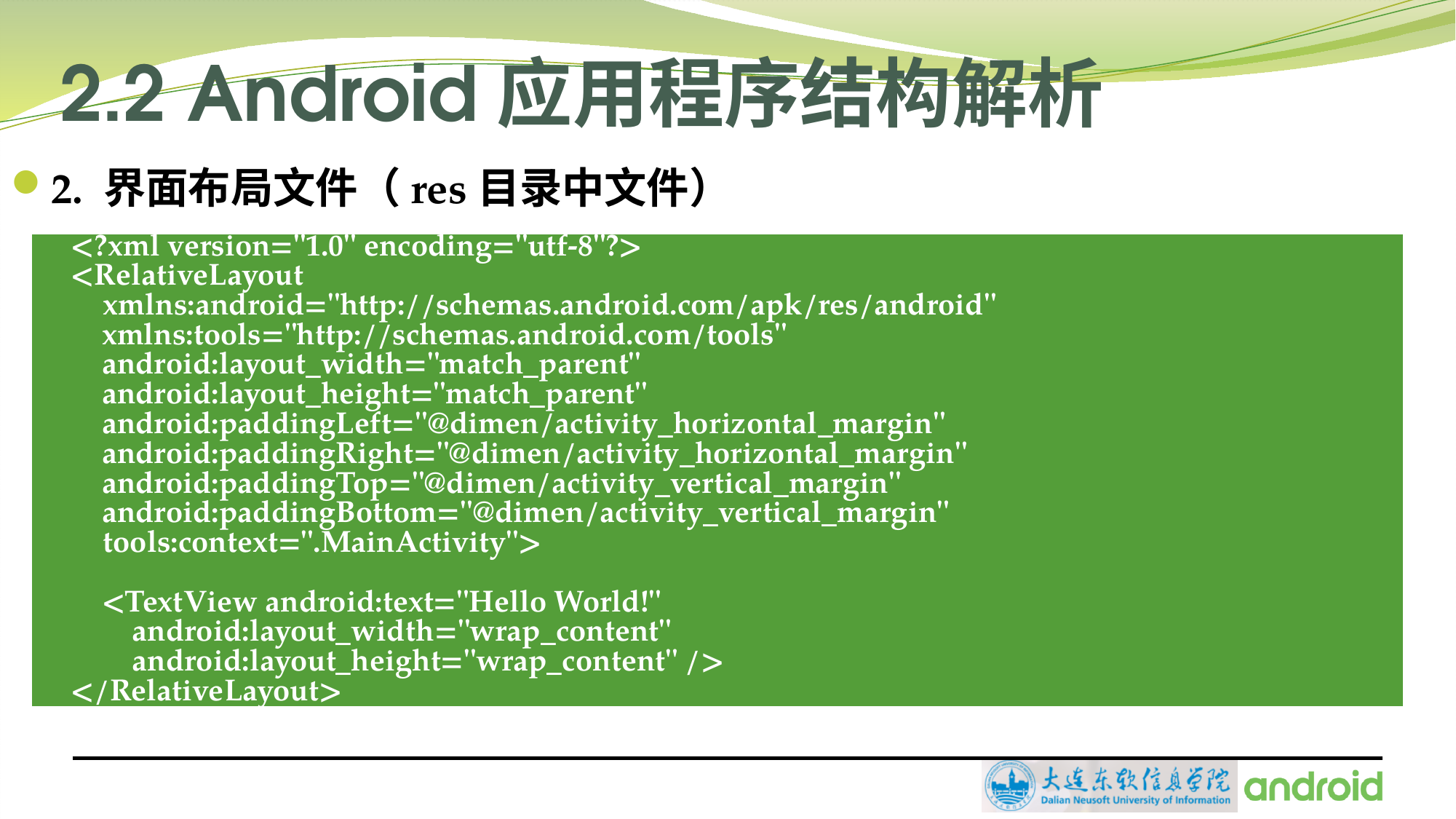

# 2.2 Android应用程序结构解析
2. 界面布局文件（res目录中文件）

| <?xml version="1.0" encoding="utf-8"?> <RelativeLayout xmlns:android="http://schemas.android.com/apk/res/android" xmlns:tools="http://schemas.android.com/tools" android:layout\_width="match\_parent" android:layout\_height="match\_parent" android:paddingLeft="@dimen/activity\_horizontal\_margin" android:paddingRight="@dimen/activity\_horizontal\_margin" android:paddingTop="@dimen/activity\_vertical\_margin" android:paddingBottom="@dimen/activity\_vertical\_margin" tools:context=".MainActivity">   <TextView android:text="Hello World!" android:layout\_width="wrap\_content" android:layout\_height="wrap\_content" /> </RelativeLayout> |
| --- |